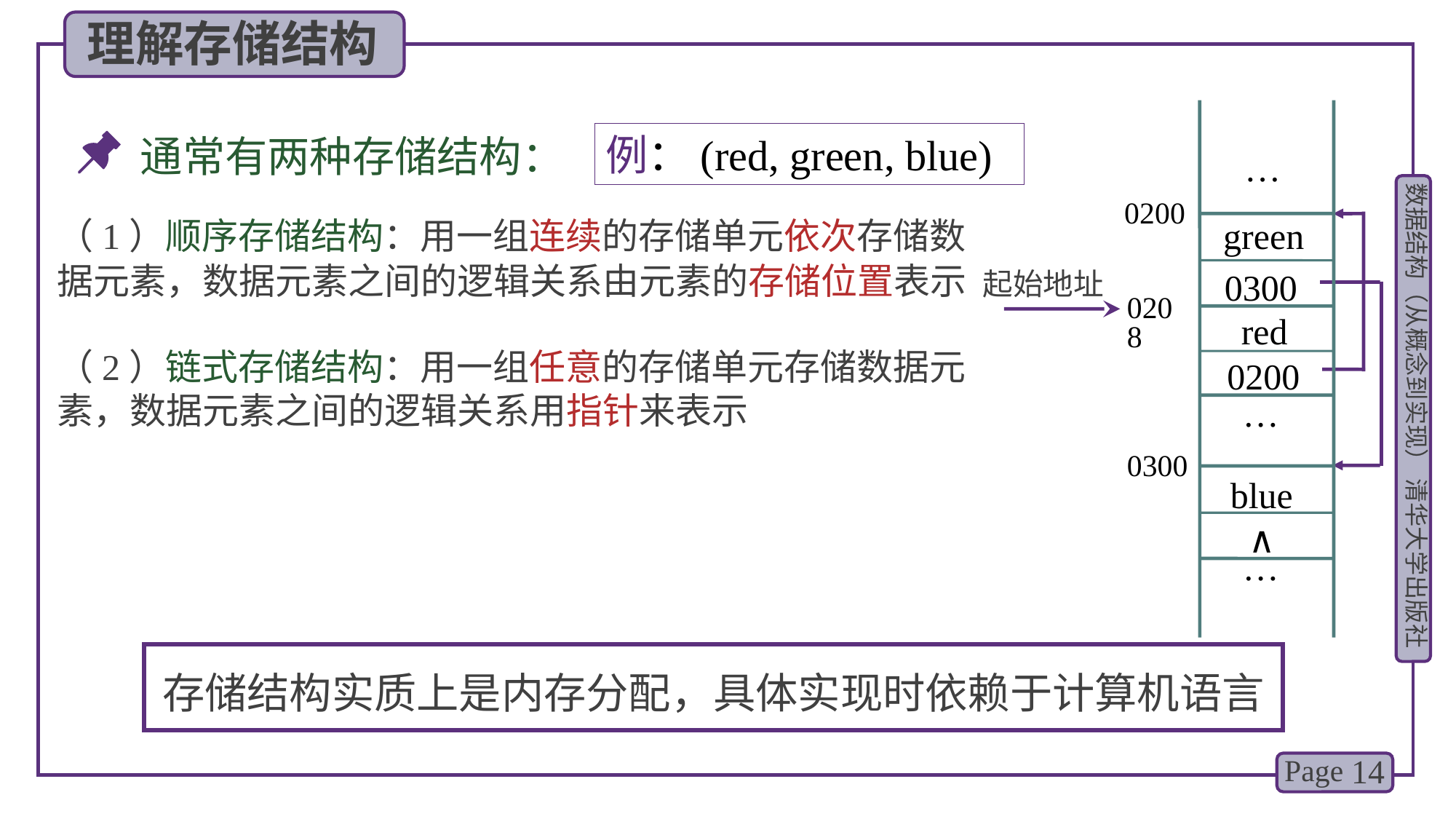

理解存储结构

…
…

…
通常有两种存储结构：
例：(red, green, blue)

0200
green
（1）顺序存储结构：用一组连续的存储单元依次存储数据元素，数据元素之间的逻辑关系由元素的存储位置表示

0300
起始地址

0208
  red

（2）链式存储结构：用一组任意的存储单元存储数据元素，数据元素之间的逻辑关系用指针来表示
0200
0300
blue
∧
存储结构实质上是内存分配，具体实现时依赖于计算机语言